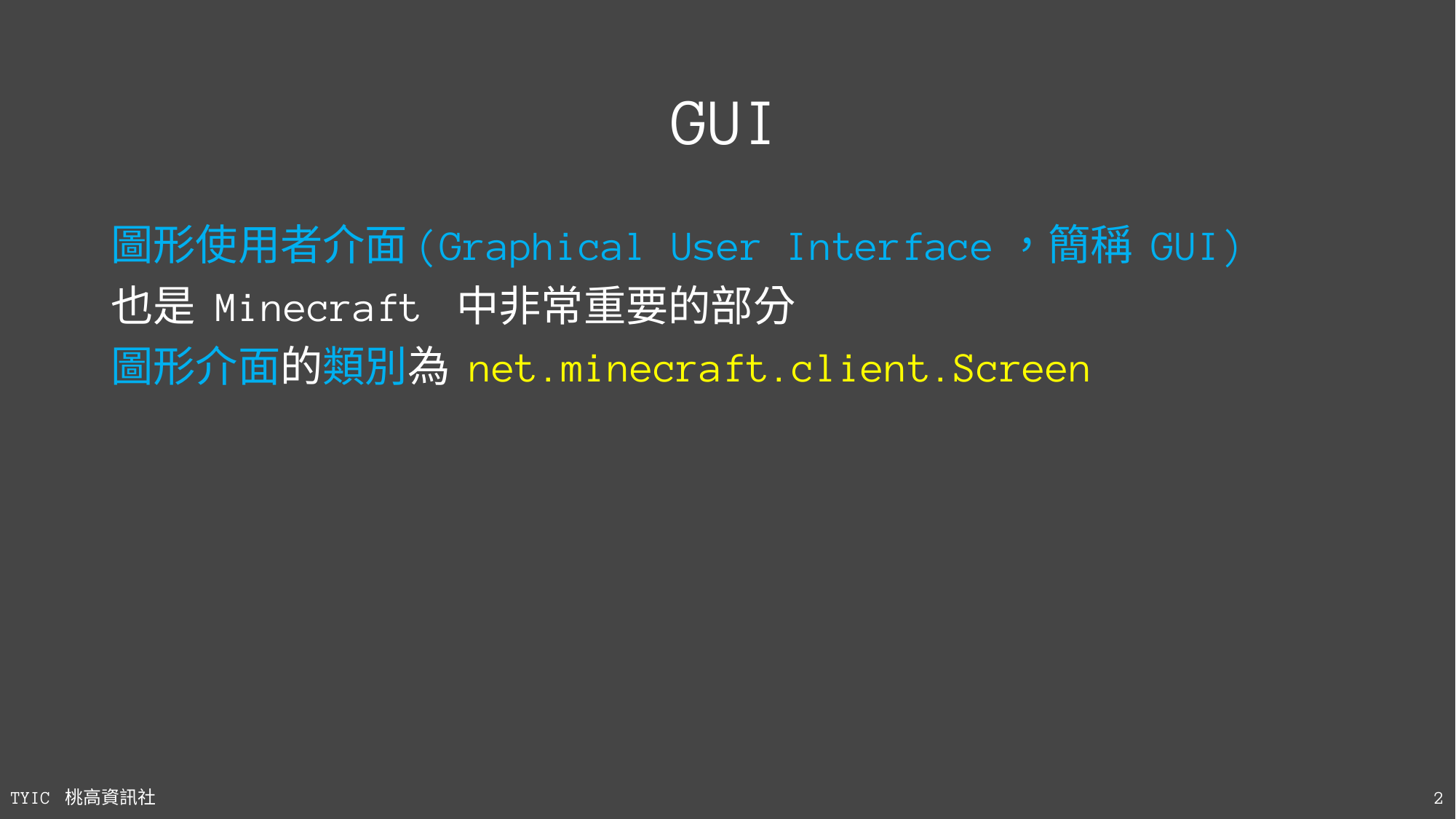

# GUI
圖形使用者介面(Graphical User Interface，簡稱 GUI)
也是 Minecraft 中非常重要的部分
圖形介面的類別為 net.minecraft.client.Screen